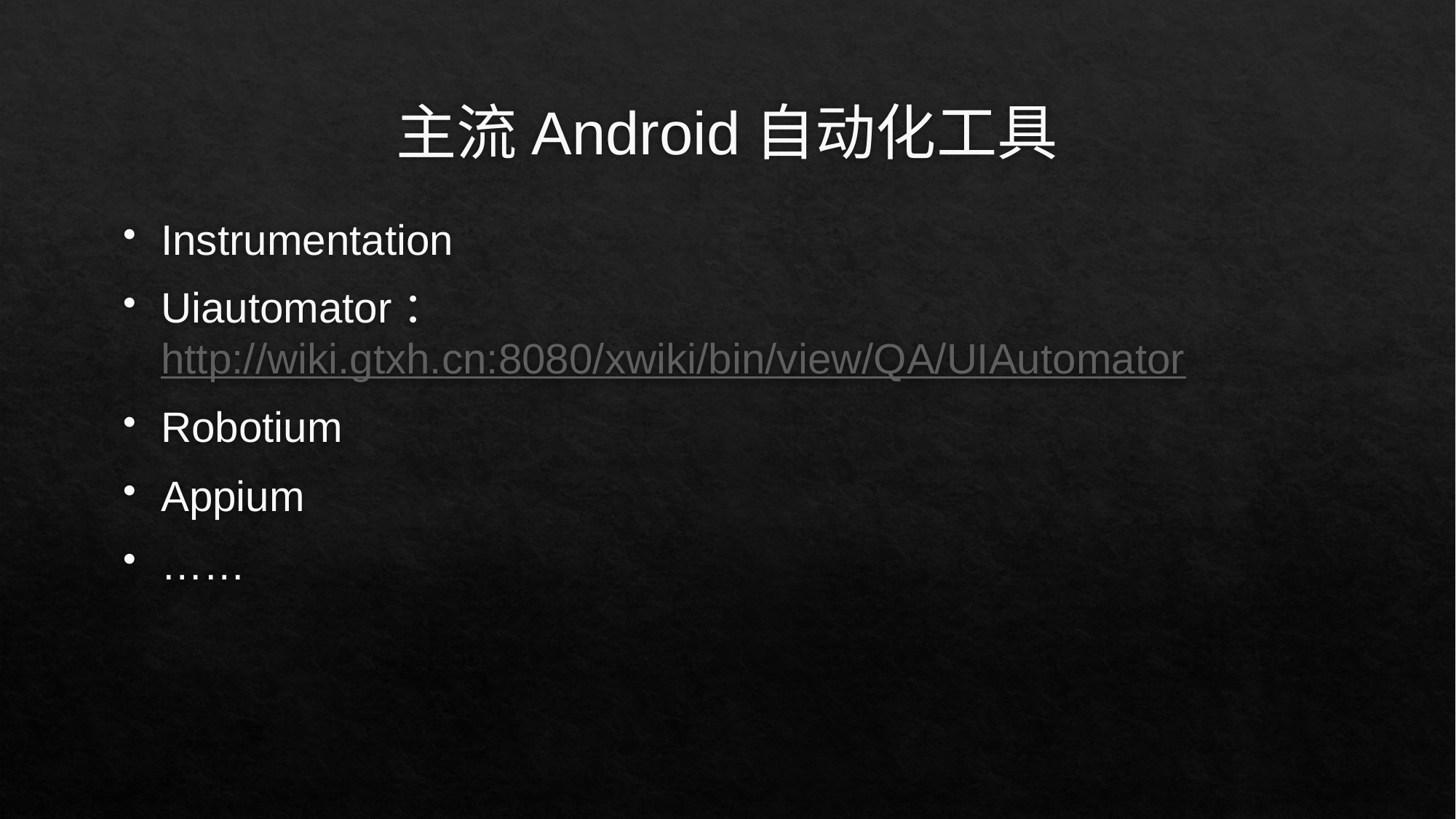

# 主流Android自动化工具
Instrumentation
Uiautomator：http://wiki.gtxh.cn:8080/xwiki/bin/view/QA/UIAutomator
Robotium
Appium
……